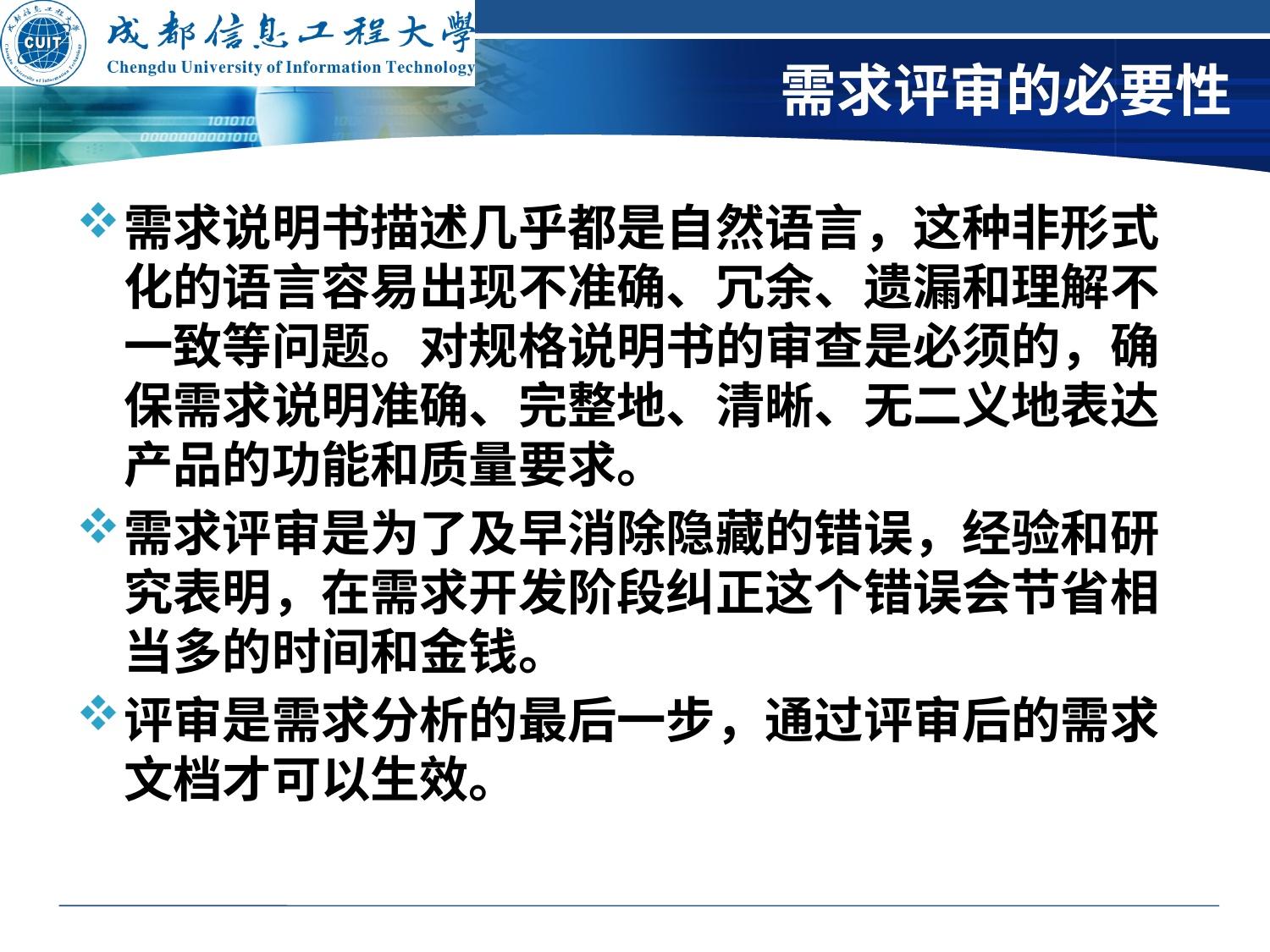

# 需求评审的必要性
需求说明书描述几乎都是自然语言，这种非形式化的语言容易出现不准确、冗余、遗漏和理解不一致等问题。对规格说明书的审查是必须的，确保需求说明准确、完整地、清晰、无二义地表达产品的功能和质量要求。
需求评审是为了及早消除隐藏的错误，经验和研究表明，在需求开发阶段纠正这个错误会节省相当多的时间和金钱。
评审是需求分析的最后一步，通过评审后的需求文档才可以生效。